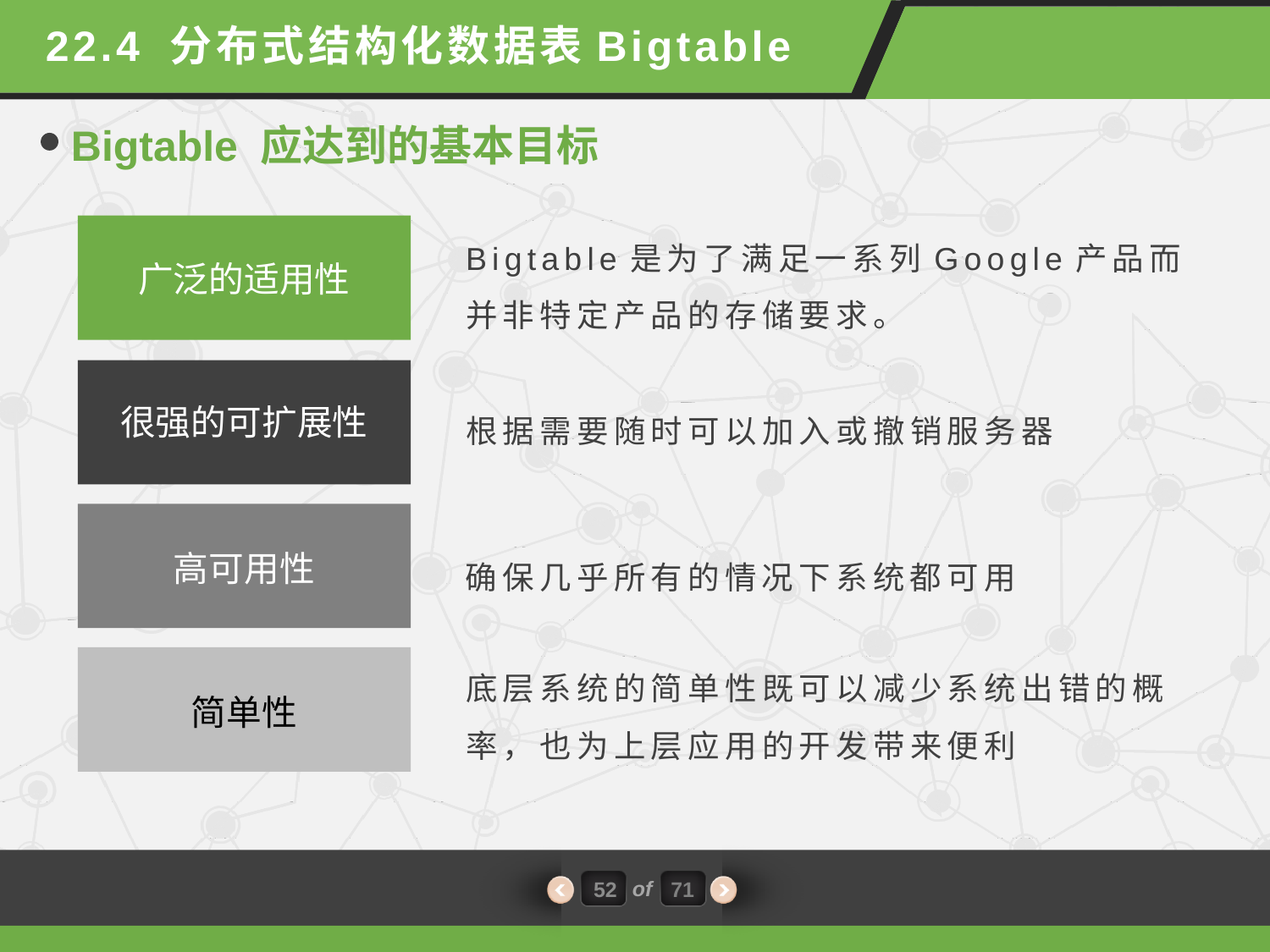

22.4 分布式结构化数据表Bigtable
Bigtable 应达到的基本目标

Bigtable是为了满足一系列Google产品而并非特定产品的存储要求。

广泛的适用性

根据需要随时可以加入或撤销服务器
很强的可扩展性

确保几乎所有的情况下系统都可用
高可用性
底层系统的简单性既可以减少系统出错的概率，也为上层应用的开发带来便利

简单性
52